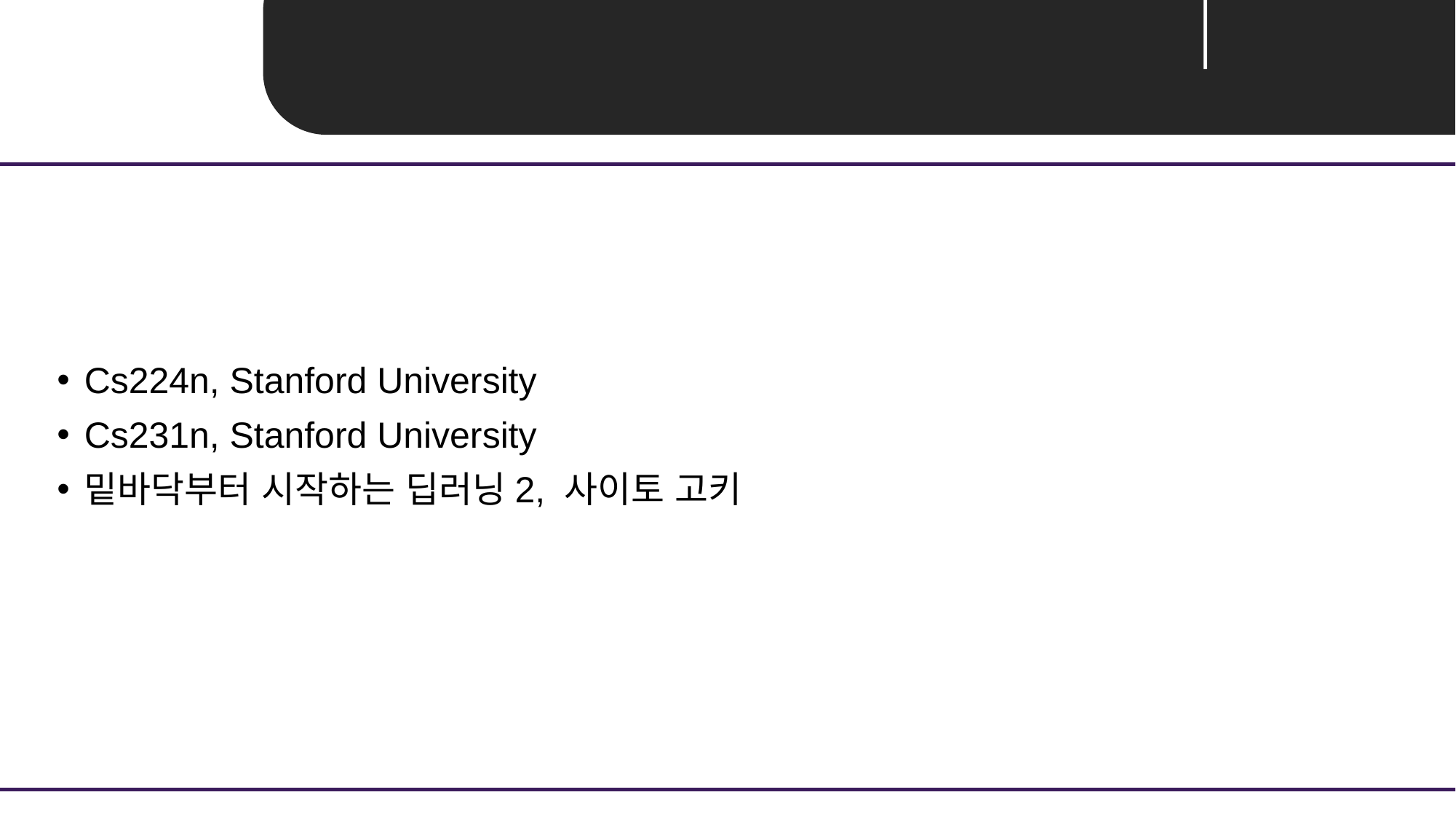

References

Cs224n, Stanford University
Cs231n, Stanford University
밑바닥부터 시작하는 딥러닝2, 사이토 고키